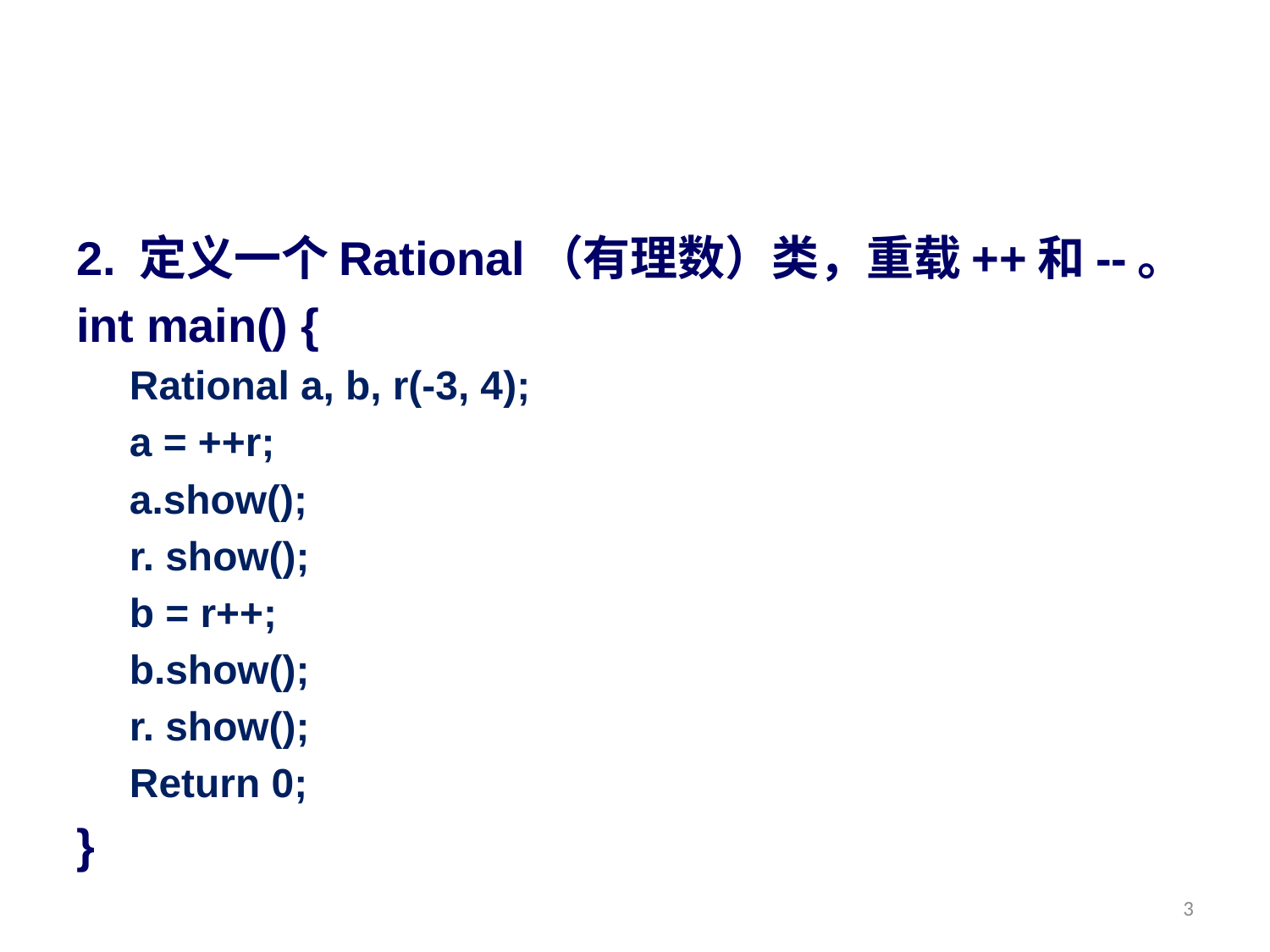

#
2. 定义一个Rational（有理数）类，重载++和--。
int main() {
Rational a, b, r(-3, 4);
a = ++r;
a.show();
r. show();
b = r++;
b.show();
r. show();
Return 0;
}

3